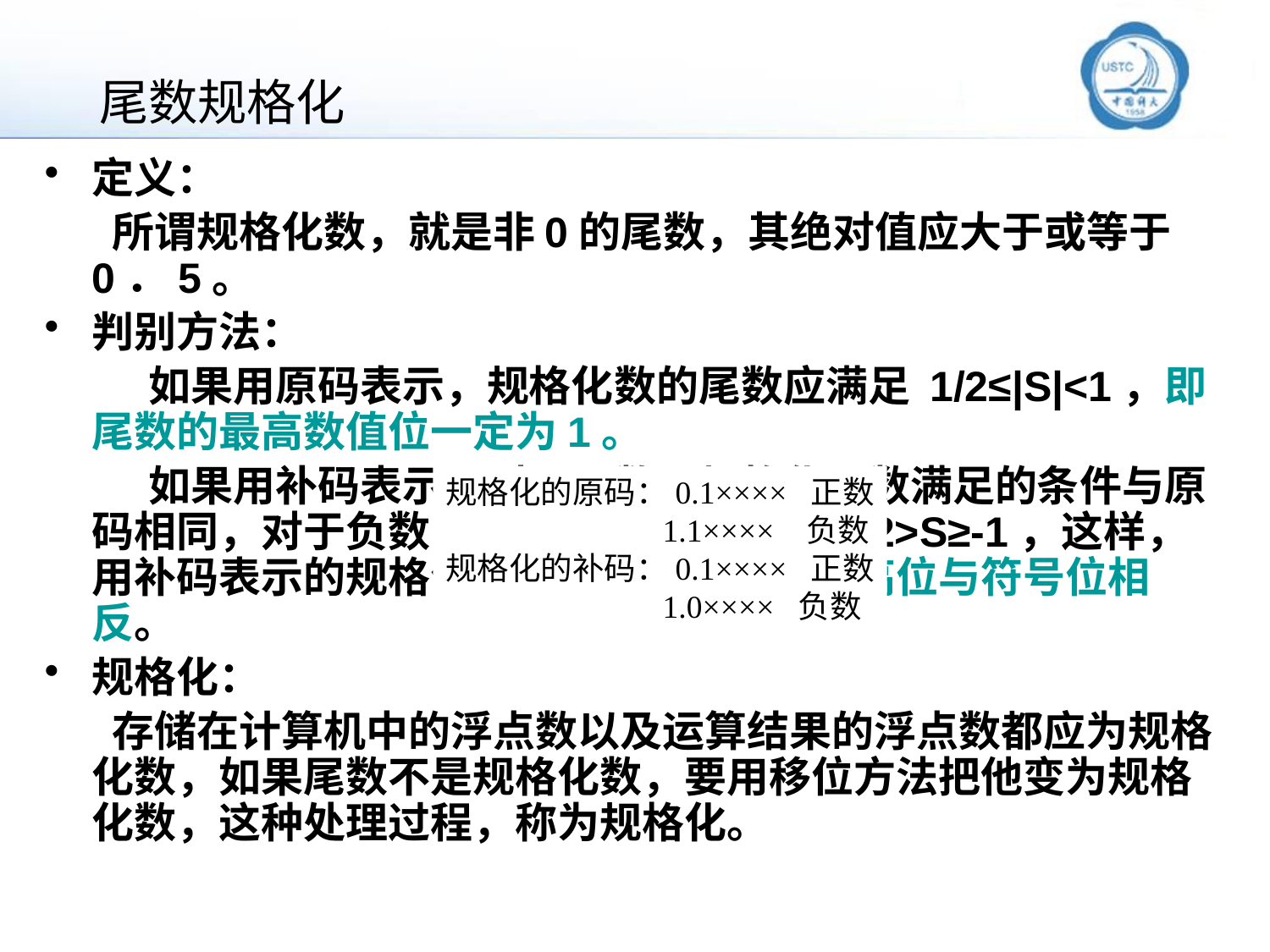

# 尾数规格化
定义：
      所谓规格化数，就是非0的尾数，其绝对值应大于或等于0．5。
判别方法：
　　  如果用原码表示，规格化数的尾数应满足 1/2≤|S|<1，即尾数的最高数值位一定为1。
　　  如果用补码表示，对于正数，规格化尾数满足的条件与原码相同，对于负数，规格化尾数应满足-1/2>S≥-1，这样，用补码表示的规格化尾数即为尾数数值最高位与符号位相反。
规格化：
      存储在计算机中的浮点数以及运算结果的浮点数都应为规格化数，如果尾数不是规格化数，要用移位方法把他变为规格化数，这种处理过程，称为规格化。
规格化的原码：0.1××××  正数
                           1.1××××   负数
规格化的补码：0.1××××  正数
                           1.0××××  负数